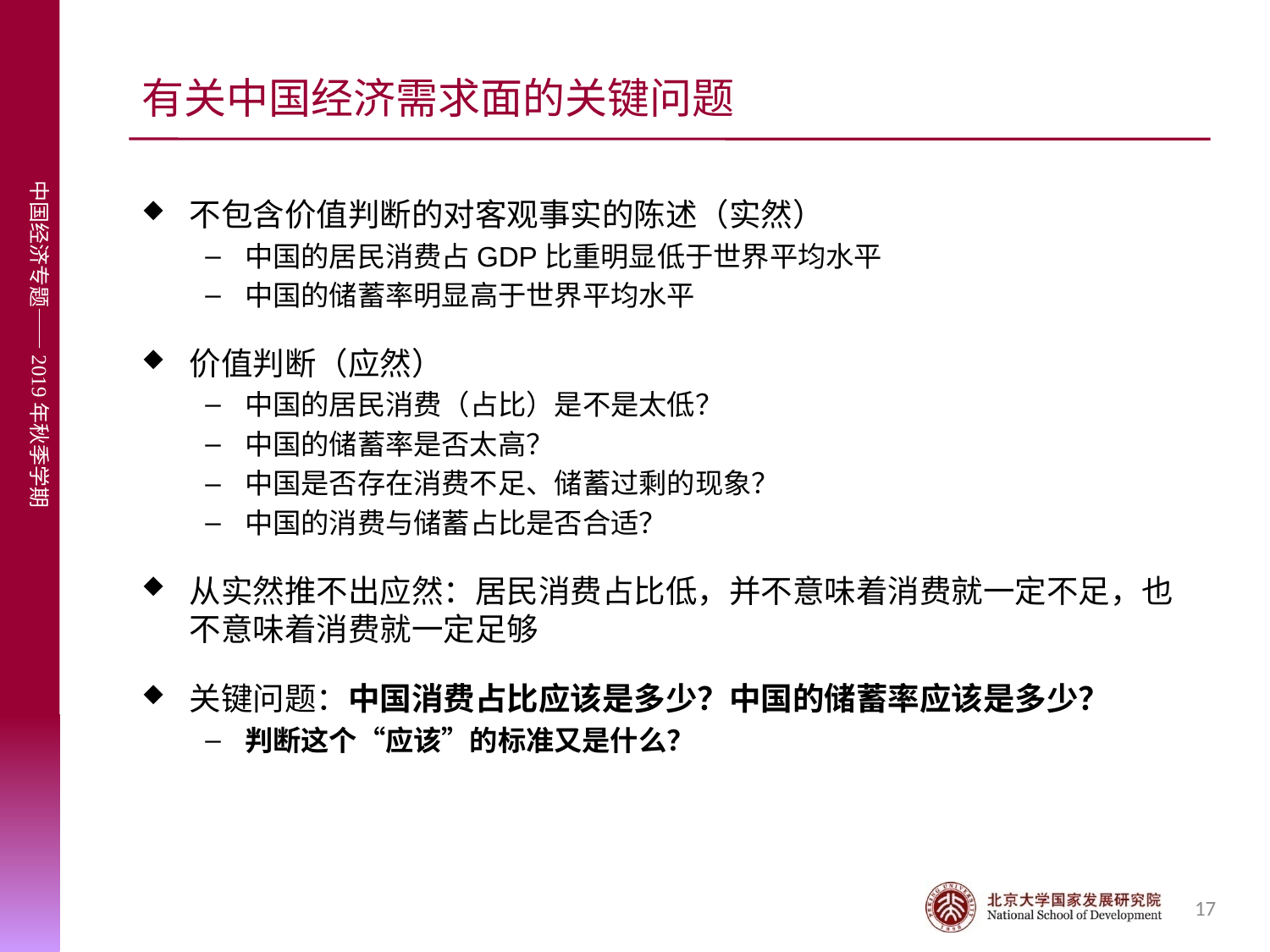

# 有关中国经济需求面的关键问题
不包含价值判断的对客观事实的陈述（实然）
中国的居民消费占GDP比重明显低于世界平均水平
中国的储蓄率明显高于世界平均水平
价值判断（应然）
中国的居民消费（占比）是不是太低？
中国的储蓄率是否太高？
中国是否存在消费不足、储蓄过剩的现象？
中国的消费与储蓄占比是否合适？
从实然推不出应然：居民消费占比低，并不意味着消费就一定不足，也不意味着消费就一定足够
关键问题：中国消费占比应该是多少？中国的储蓄率应该是多少？
判断这个“应该”的标准又是什么？
17